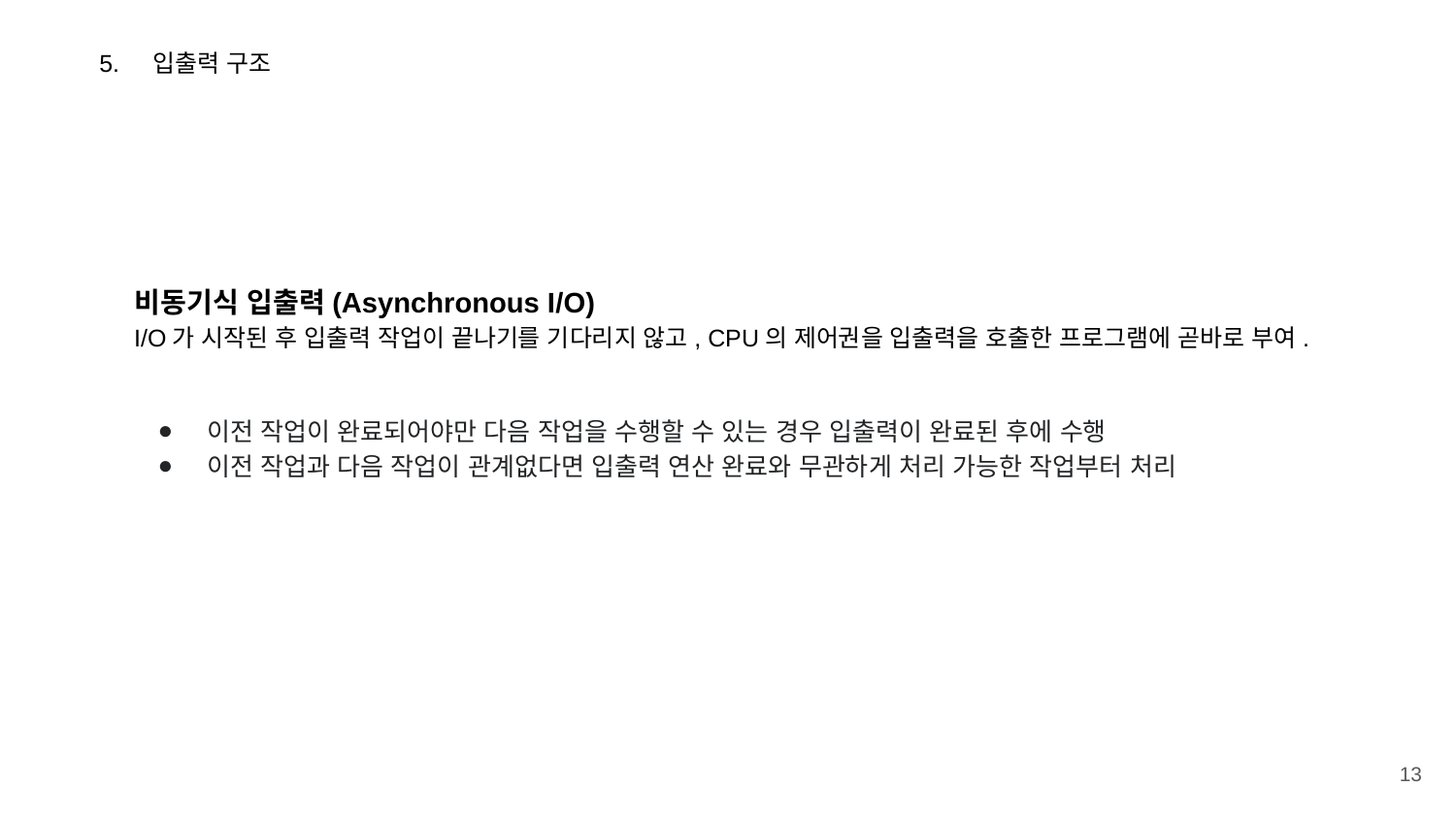

5.    입출력 구조
비동기식 입출력(Asynchronous I/O)
I/O가 시작된 후 입출력 작업이 끝나기를 기다리지 않고, CPU의 제어권을 입출력을 호출한 프로그램에 곧바로 부여.

이전 작업이 완료되어야만 다음 작업을 수행할 수 있는 경우 입출력이 완료된 후에 수행
이전 작업과 다음 작업이 관계없다면 입출력 연산 완료와 무관하게 처리 가능한 작업부터 처리

13